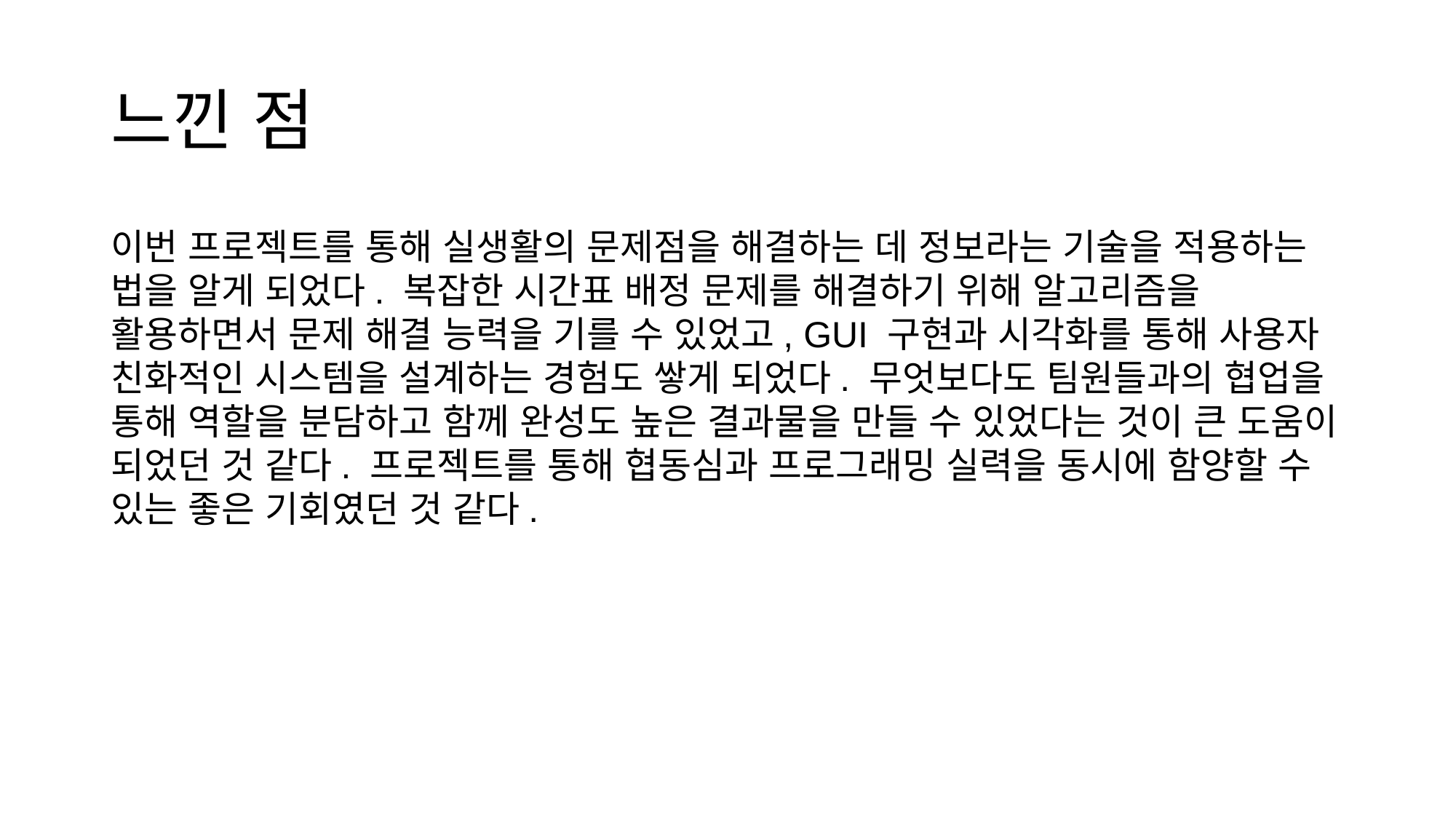

# 느낀 점
이번 프로젝트를 통해 실생활의 문제점을 해결하는 데 정보라는 기술을 적용하는 법을 알게 되었다. 복잡한 시간표 배정 문제를 해결하기 위해 알고리즘을 활용하면서 문제 해결 능력을 기를 수 있었고, GUI 구현과 시각화를 통해 사용자 친화적인 시스템을 설계하는 경험도 쌓게 되었다. 무엇보다도 팀원들과의 협업을 통해 역할을 분담하고 함께 완성도 높은 결과물을 만들 수 있었다는 것이 큰 도움이 되었던 것 같다. 프로젝트를 통해 협동심과 프로그래밍 실력을 동시에 함양할 수 있는 좋은 기회였던 것 같다.